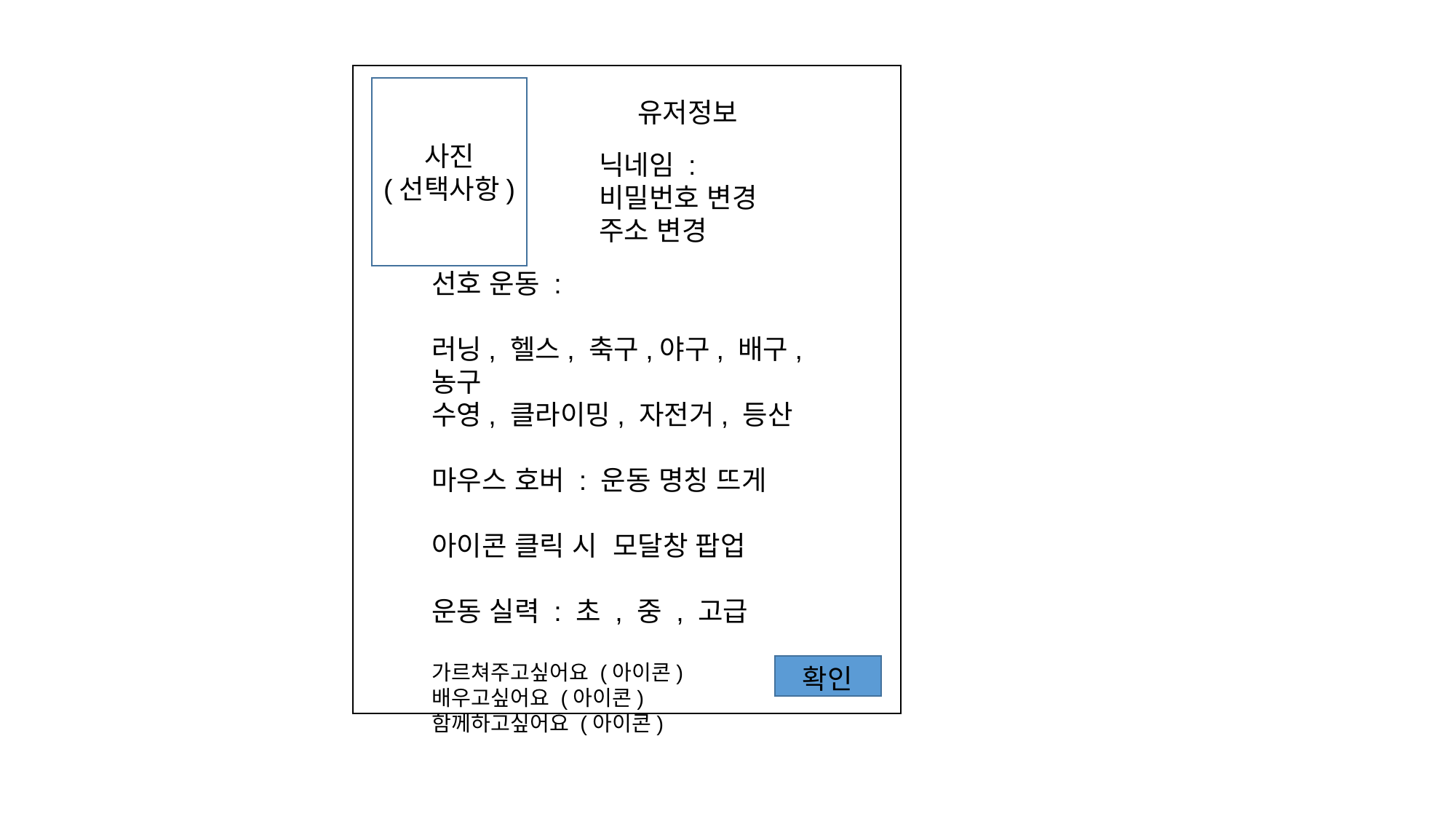

사진
(선택사항)
유저정보
닉네임 :
비밀번호 변경
주소 변경
선호 운동 :

러닝, 헬스, 축구,야구, 배구,농구
수영, 클라이밍, 자전거, 등산

마우스 호버 : 운동 명칭 뜨게

아이콘 클릭 시  모달창 팝업

운동 실력 : 초 , 중 , 고급

가르쳐주고싶어요 (아이콘)
배우고싶어요 (아이콘)
함께하고싶어요 (아이콘)

확인